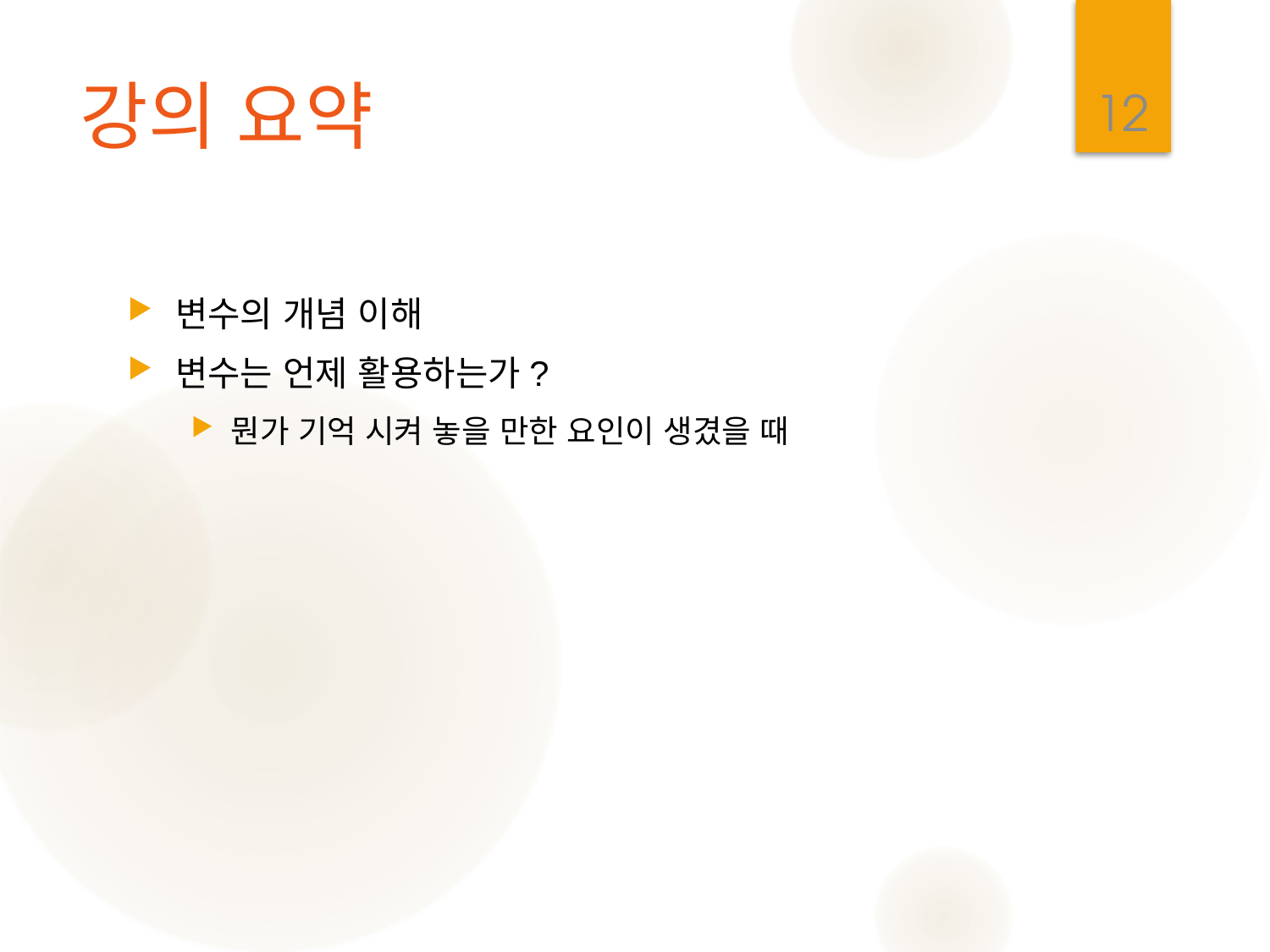

12
# 강의 요약
변수의 개념 이해
변수는 언제 활용하는가?
뭔가 기억 시켜 놓을 만한 요인이 생겼을 때